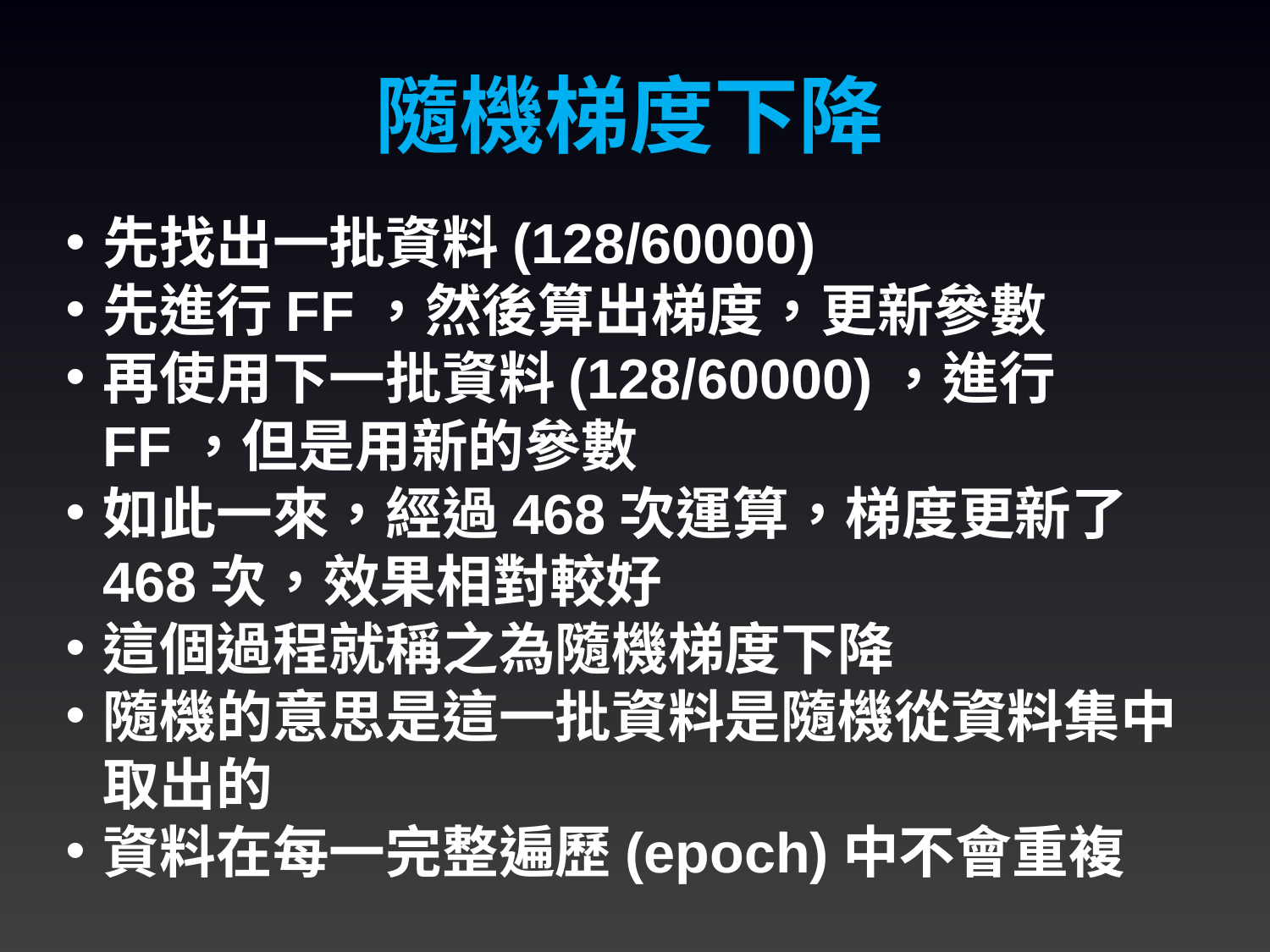

隨機梯度下降
先找出一批資料(128/60000)
先進行FF，然後算出梯度，更新參數
再使用下一批資料(128/60000)，進行FF，但是用新的參數
如此一來，經過468次運算，梯度更新了468次，效果相對較好
這個過程就稱之為隨機梯度下降
隨機的意思是這一批資料是隨機從資料集中取出的
資料在每一完整遍歷(epoch)中不會重複